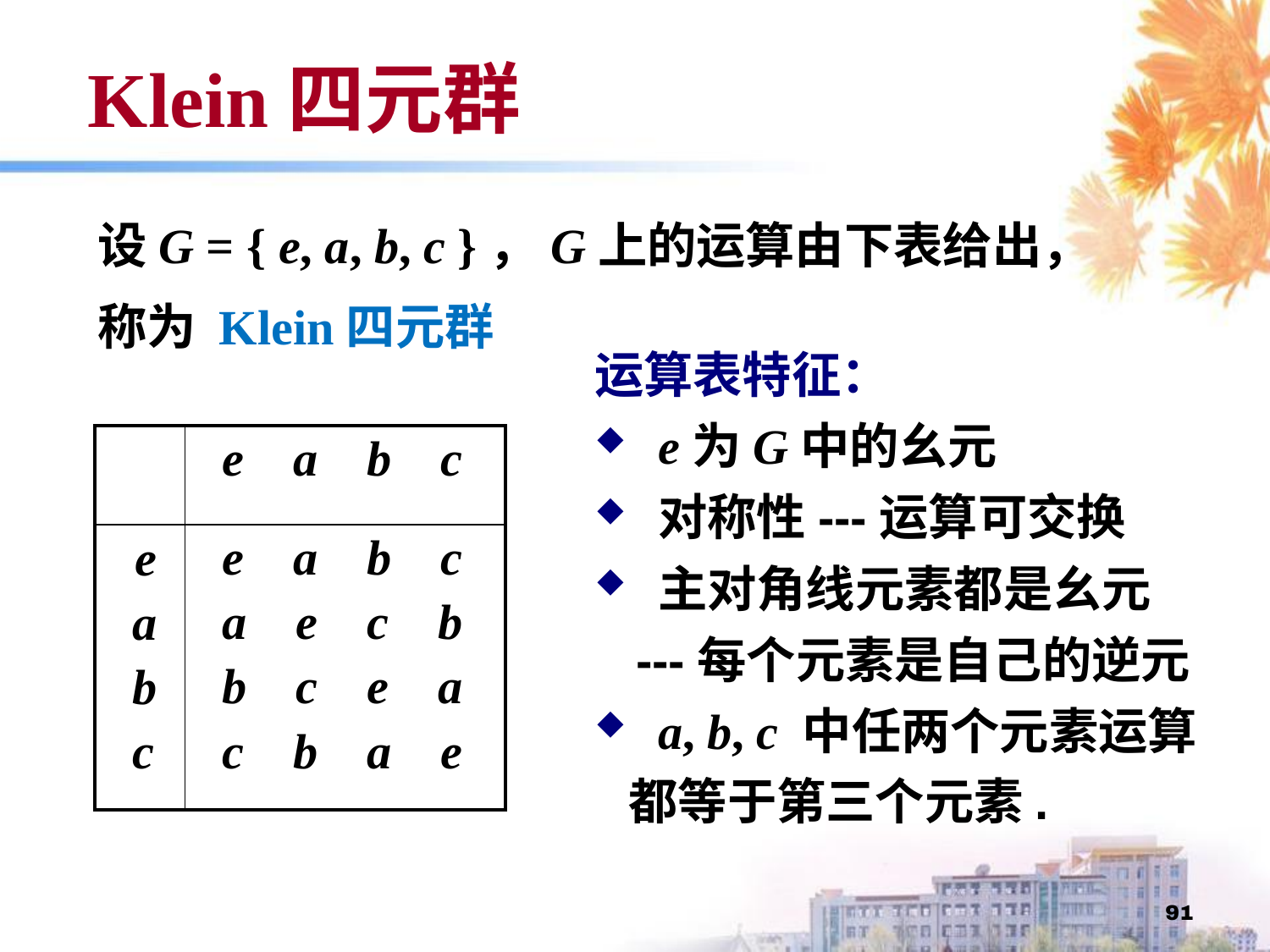

# Klein四元群
设G = { e, a, b, c }，G上的运算由下表给出，
称为 Klein四元群
运算表特征：
e为G中的幺元
对称性---运算可交换
主对角线元素都是幺元
   ---每个元素是自己的逆元
a, b, c 中任两个元素运算
  都等于第三个元素.

|  | e a b c |
| --- | --- |
| e a b c | e a b c a e c b b c e a c b a e |
91